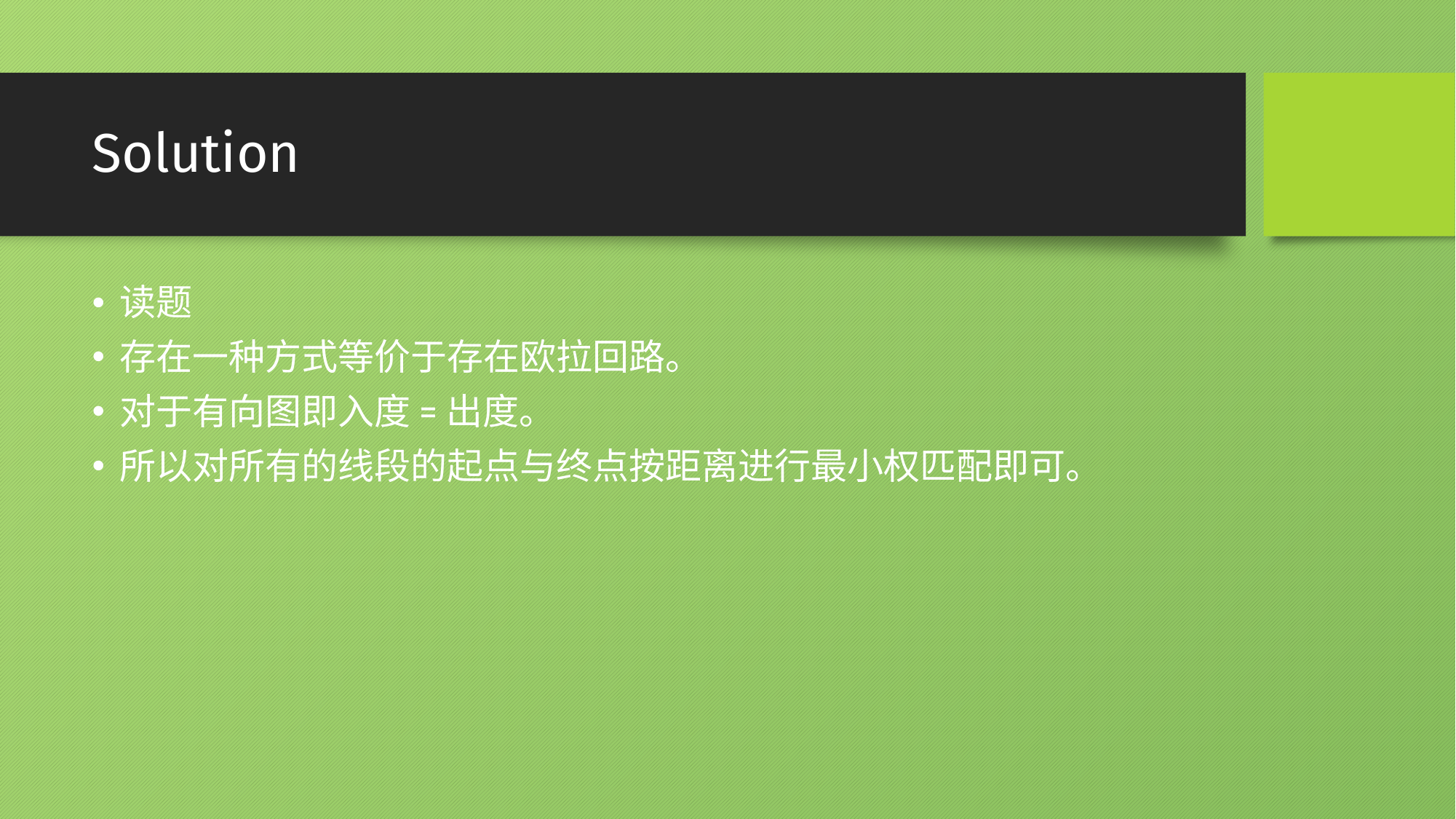

# Solution
读题
存在一种方式等价于存在欧拉回路。
对于有向图即入度=出度。
所以对所有的线段的起点与终点按距离进行最小权匹配即可。